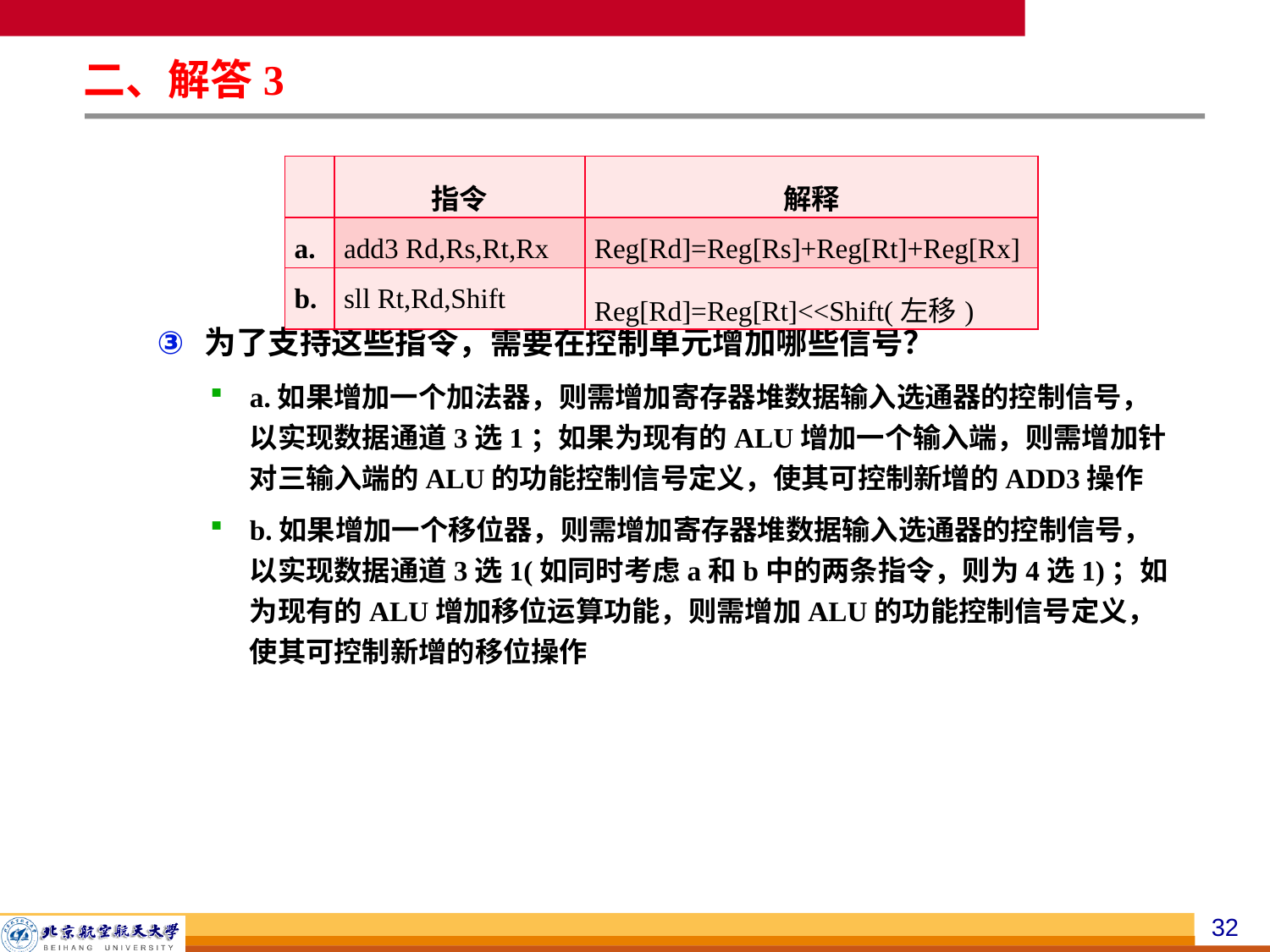

二、解答3

为了支持这些指令，需要在控制单元增加哪些信号？
a.如果增加一个加法器，则需增加寄存器堆数据输入选通器的控制信号，以实现数据通道3选1；如果为现有的ALU增加一个输入端，则需增加针对三输入端的ALU的功能控制信号定义，使其可控制新增的ADD3操作
b.如果增加一个移位器，则需增加寄存器堆数据输入选通器的控制信号，以实现数据通道3选1(如同时考虑a和b中的两条指令，则为4选1)；如为现有的ALU增加移位运算功能，则需增加ALU的功能控制信号定义，使其可控制新增的移位操作
|  | 指令 | 解释 |
| --- | --- | --- |
| a. | add3 Rd,Rs,Rt,Rx | Reg[Rd]=Reg[Rs]+Reg[Rt]+Reg[Rx] |
| b. | sll Rt,Rd,Shift | Reg[Rd]=Reg[Rt]<<Shift(左移) |